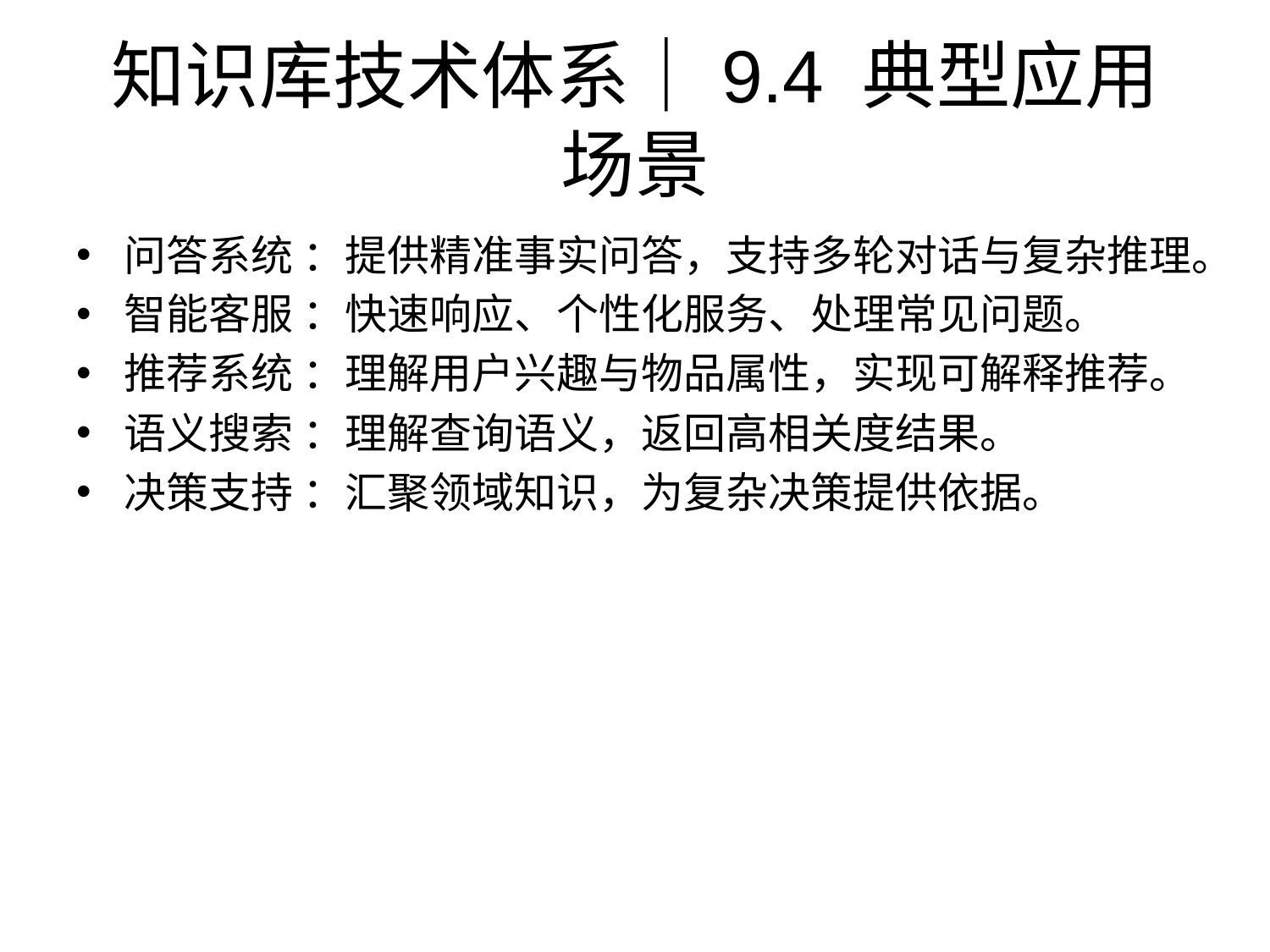

# 知识库技术体系｜9.4 典型应用场景
问答系统 ：提供精准事实问答，支持多轮对话与复杂推理。
智能客服 ：快速响应、个性化服务、处理常见问题。
推荐系统 ：理解用户兴趣与物品属性，实现可解释推荐。
语义搜索 ：理解查询语义，返回高相关度结果。
决策支持 ：汇聚领域知识，为复杂决策提供依据。